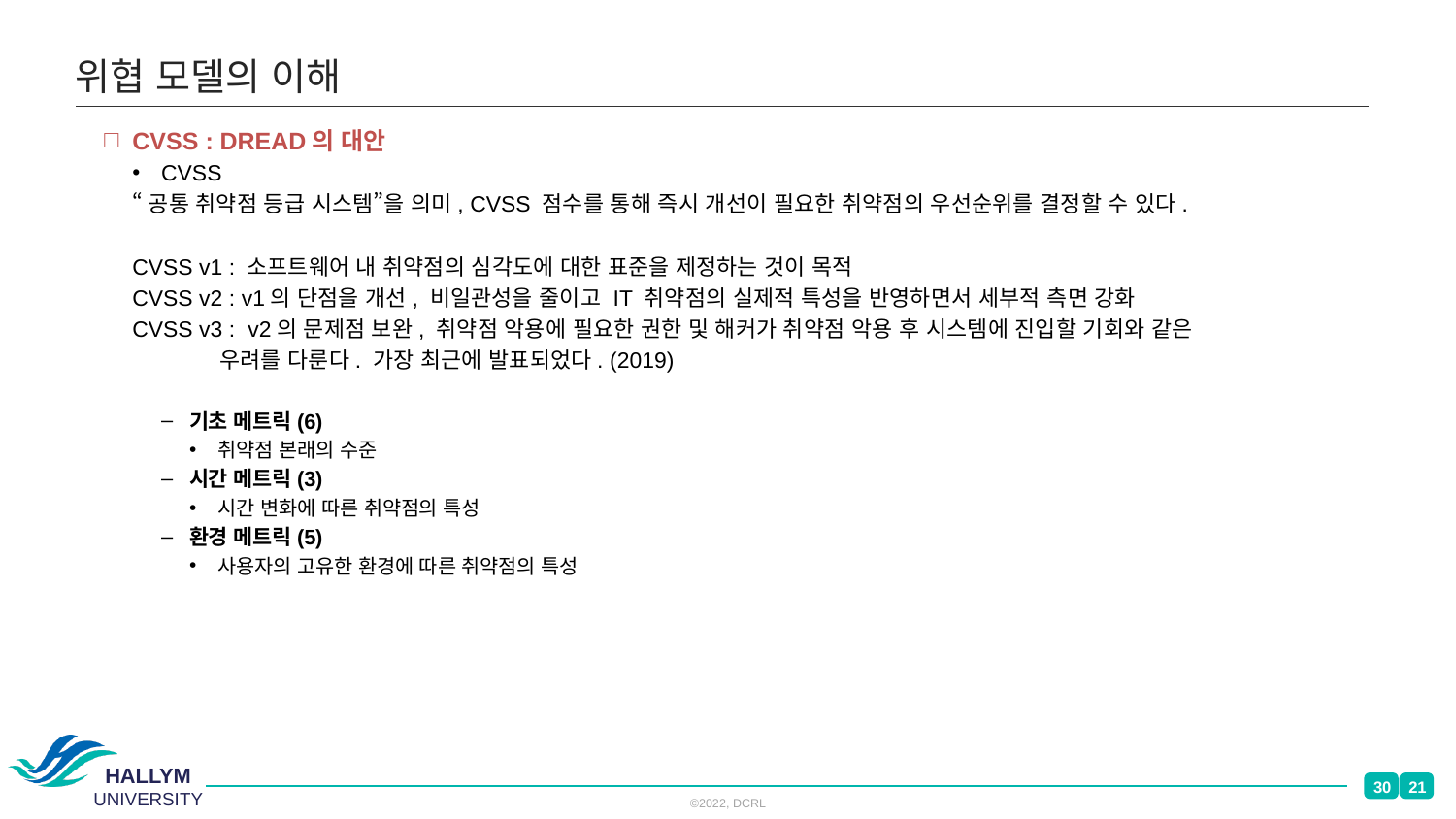

# 위협 모델의 이해
CVSS : DREAD의 대안
CVSS
“공통 취약점 등급 시스템”을 의미, CVSS 점수를 통해 즉시 개선이 필요한 취약점의 우선순위를 결정할 수 있다.

CVSS v1 : 소프트웨어 내 취약점의 심각도에 대한 표준을 제정하는 것이 목적
CVSS v2 : v1의 단점을 개선, 비일관성을 줄이고 IT 취약점의 실제적 특성을 반영하면서 세부적 측면 강화
CVSS v3 :  v2의 문제점 보완, 취약점 악용에 필요한 권한 및 해커가 취약점 악용 후 시스템에 진입할 기회와 같은
             우려를 다룬다. 가장 최근에 발표되었다. (2019)

기초 메트릭(6)
취약점 본래의 수준
시간 메트릭(3)
시간 변화에 따른 취약점의 특성
환경 메트릭(5)
사용자의 고유한 환경에 따른 취약점의 특성